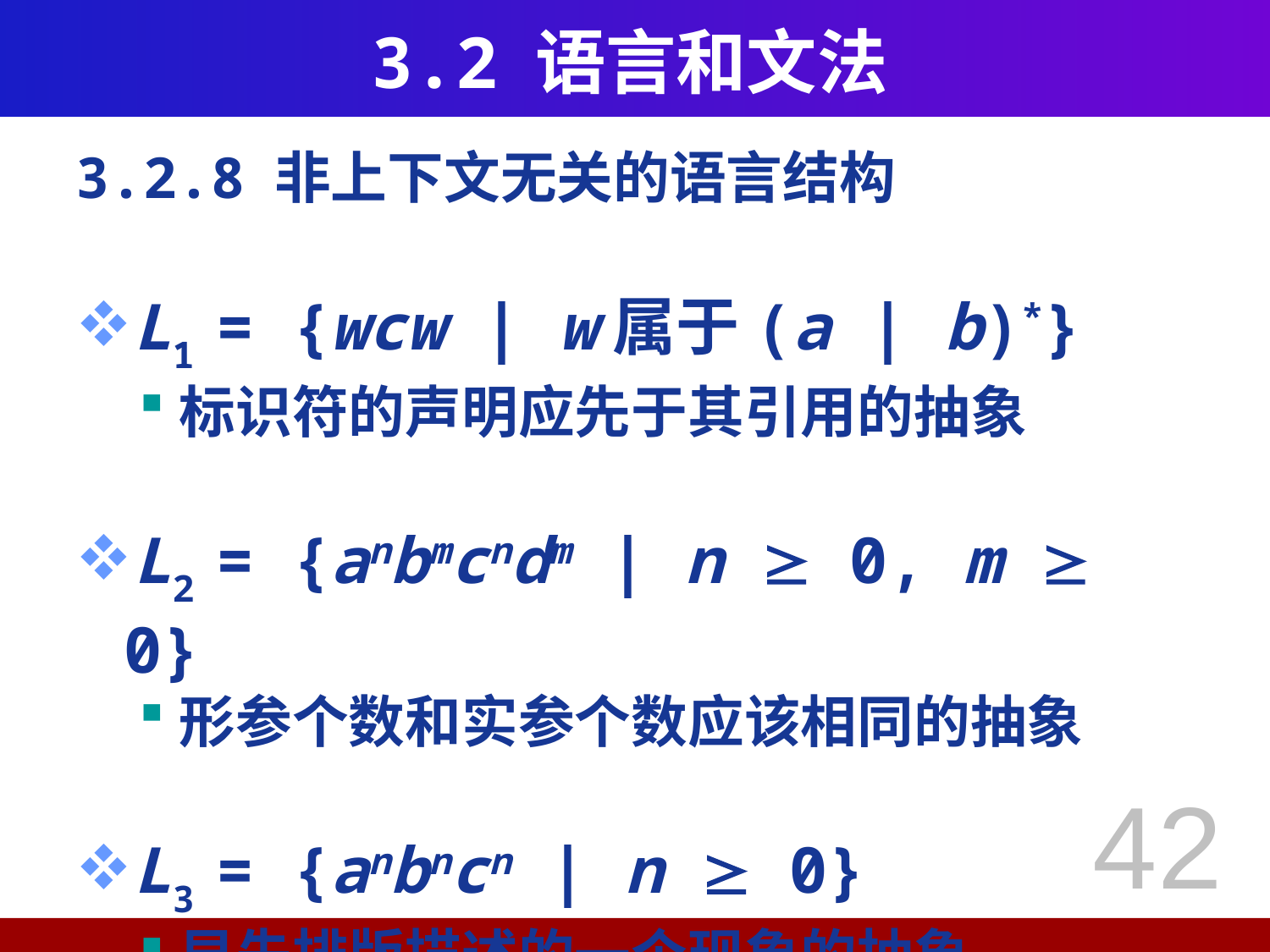

# 3.2 语言和文法
3.2.8 非上下文无关的语言结构

L1 = {wcw | w属于(a | b)*}
标识符的声明应先于其引用的抽象

L2 = {anbmcndm | n ≥ 0, m ≥ 0}
形参个数和实参个数应该相同的抽象

L3 = {anbncn | n ≥ 0}
早先排版描述的一个现象的抽象

42